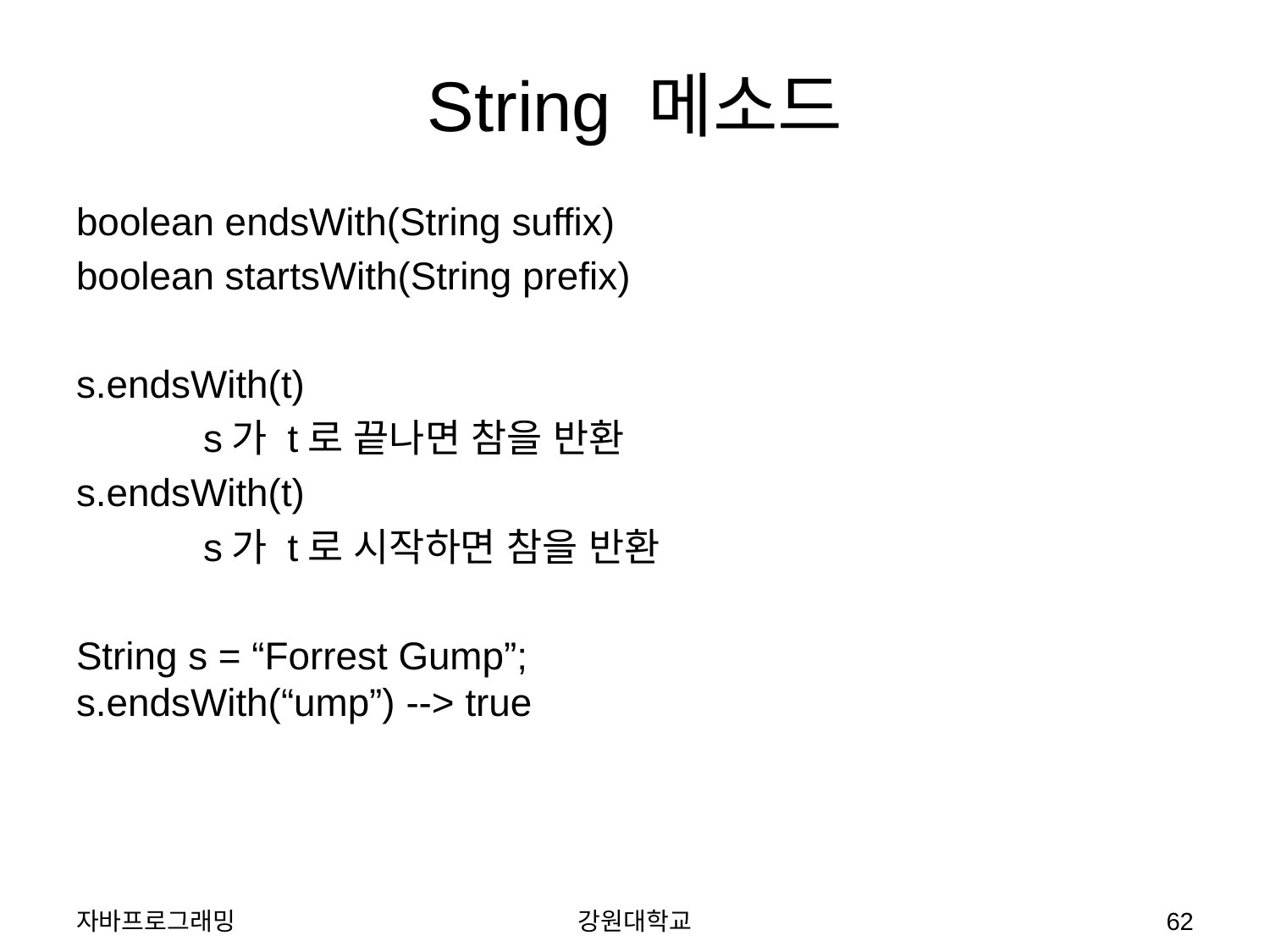

# String 메소드
boolean endsWith(String suffix)
boolean startsWith(String prefix)

s.endsWith(t)
	s가 t로 끝나면 참을 반환
s.endsWith(t)
	s가 t로 시작하면 참을 반환

String s = “Forrest Gump”;
s.endsWith(“ump”) --> true

자바프로그래밍
강원대학교
62